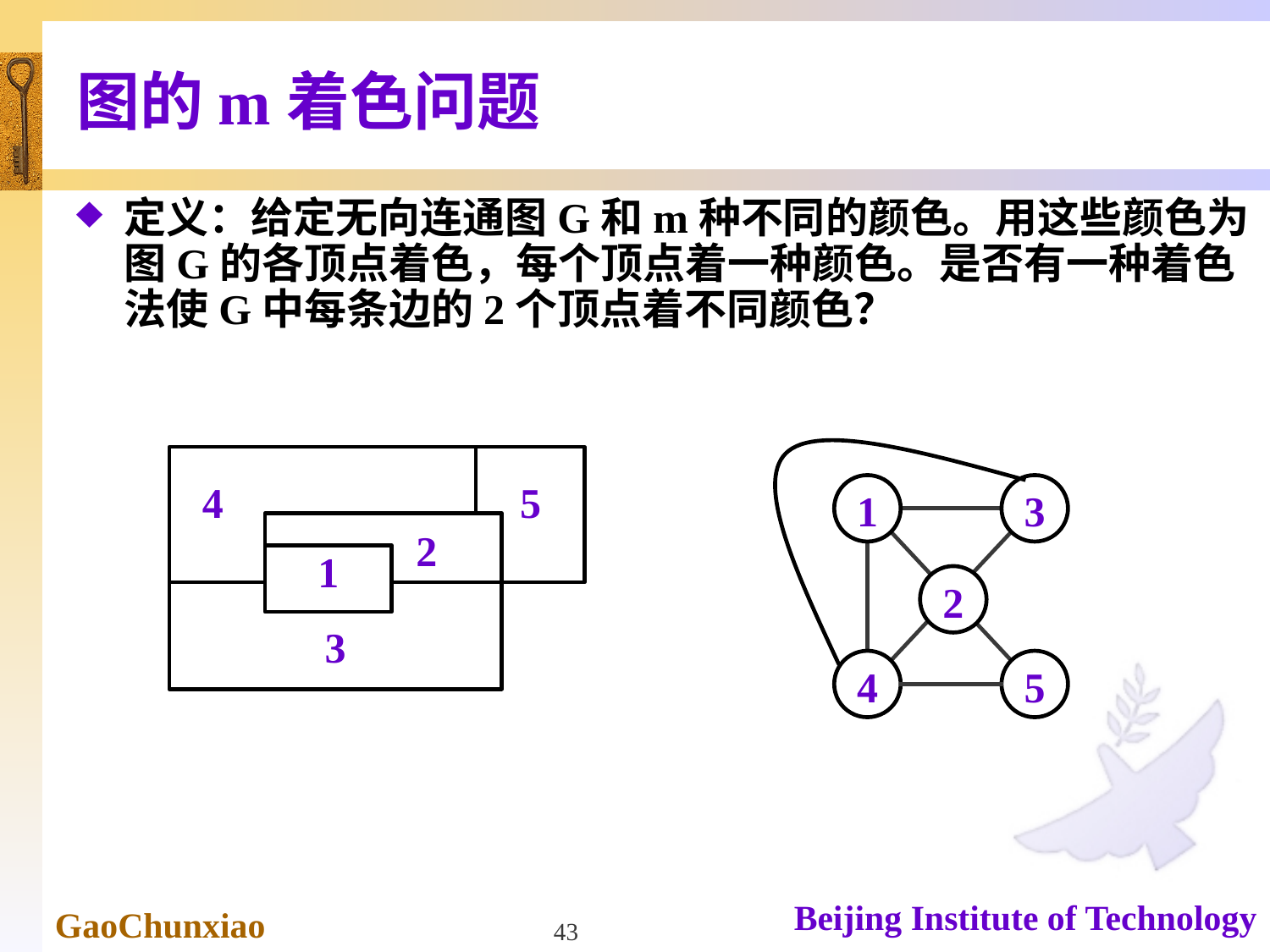

# 图的m着色问题
定义：给定无向连通图G和m种不同的颜色。用这些颜色为图G的各顶点着色，每个顶点着一种颜色。是否有一种着色法使G中每条边的2个顶点着不同颜色？

1
3
2
4
5

5
4

2
1

3
43